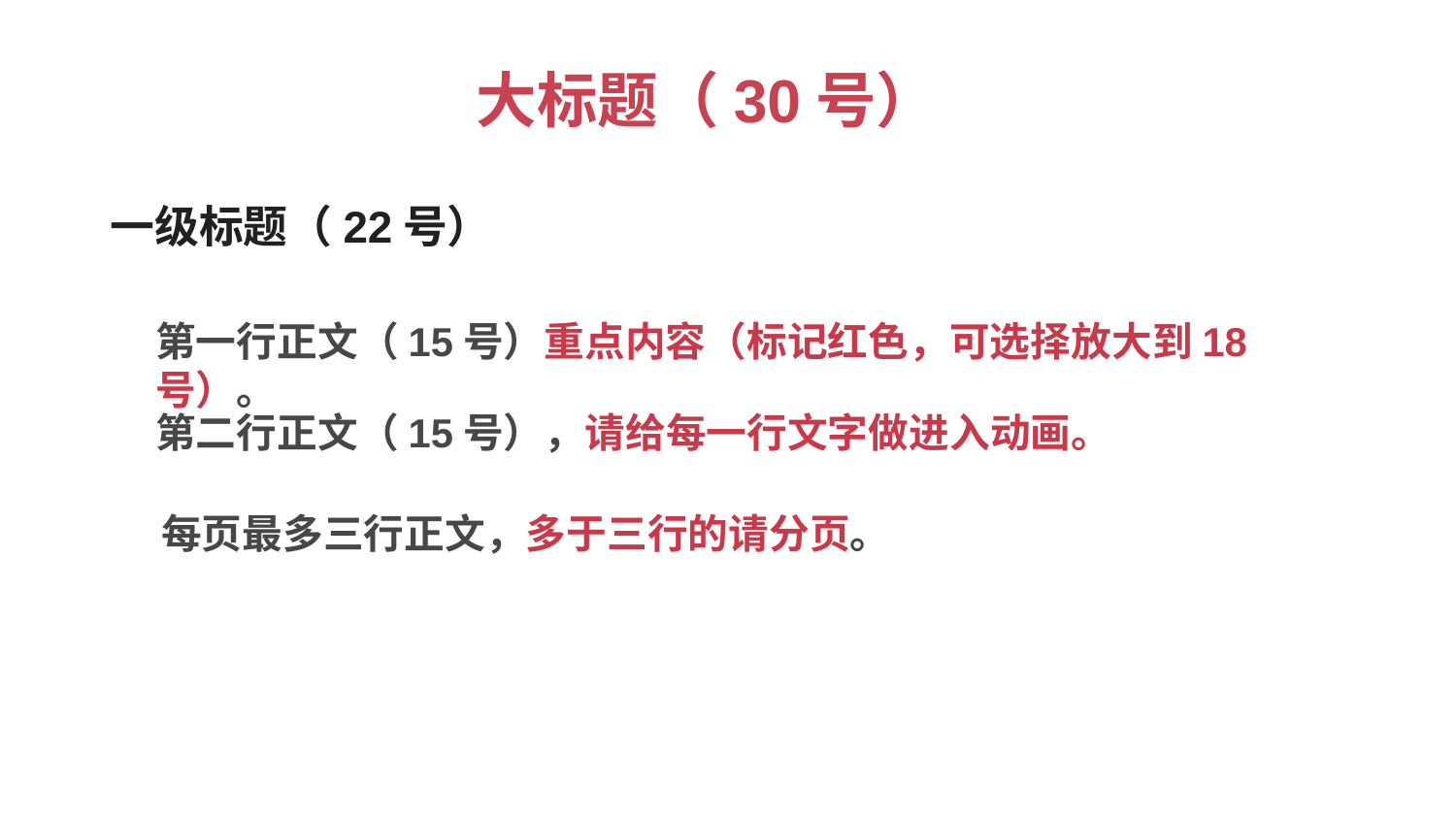

# 大标题（30号）
 一级标题（22号）
第一行正文（15号）重点内容（标记红色，可选择放大到18号）。
第二行正文（15号），请给每一行文字做进入动画。
每页最多三行正文，多于三行的请分页。